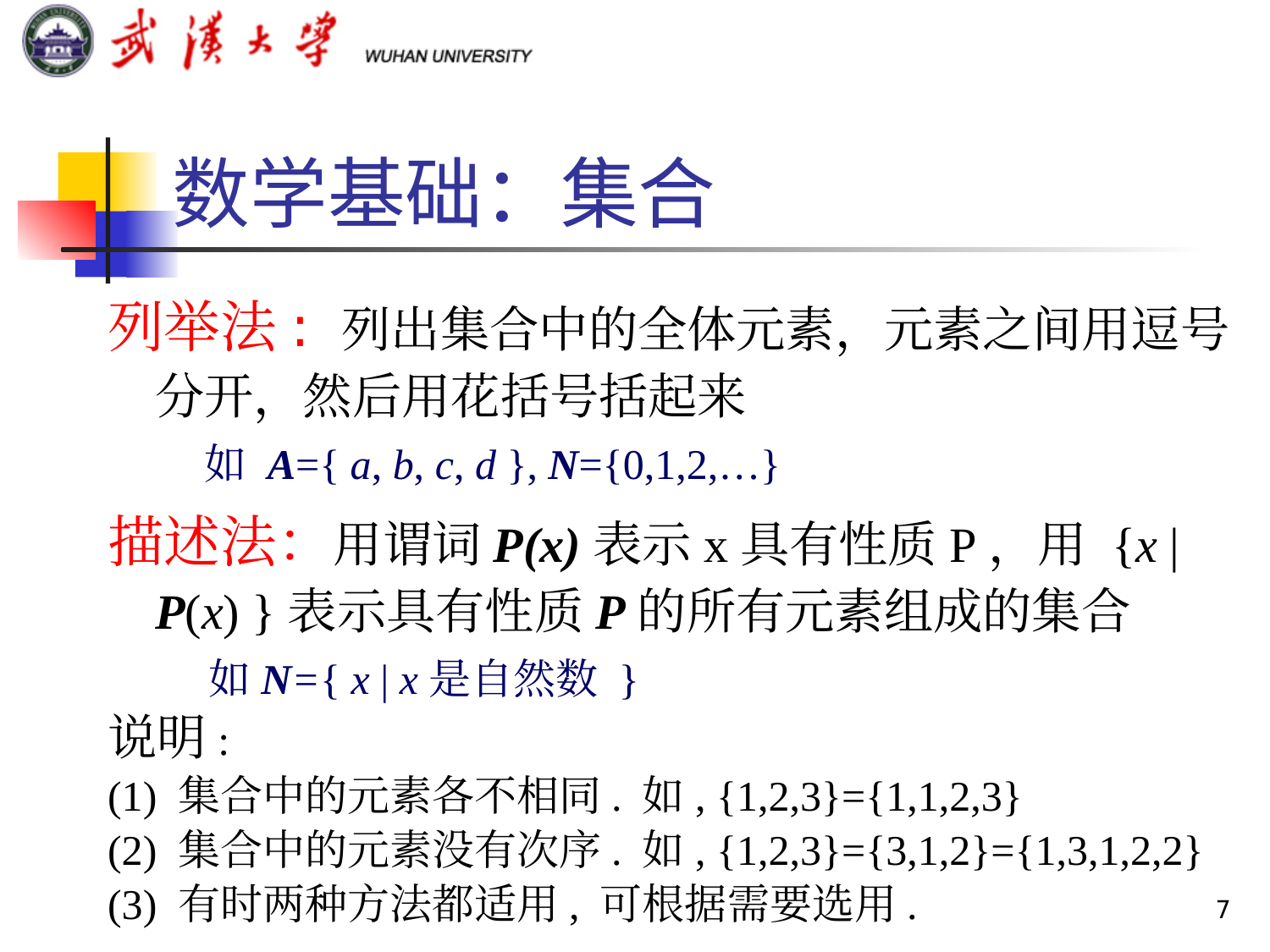

# 数学基础：集合
列举法: 列出集合中的全体元素，元素之间用逗号分开，然后用花括号括起来
        如 A={ a, b, c, d }, N={0,1,2,…}
描述法：用谓词P(x)表示x具有性质P，用 {x | P(x) }表示具有性质P的所有元素组成的集合
	    如N={ x | x是自然数 }
说明:
(1) 集合中的元素各不相同. 如, {1,2,3}={1,1,2,3}
(2) 集合中的元素没有次序. 如, {1,2,3}={3,1,2}={1,3,1,2,2}
(3) 有时两种方法都适用, 可根据需要选用.

7